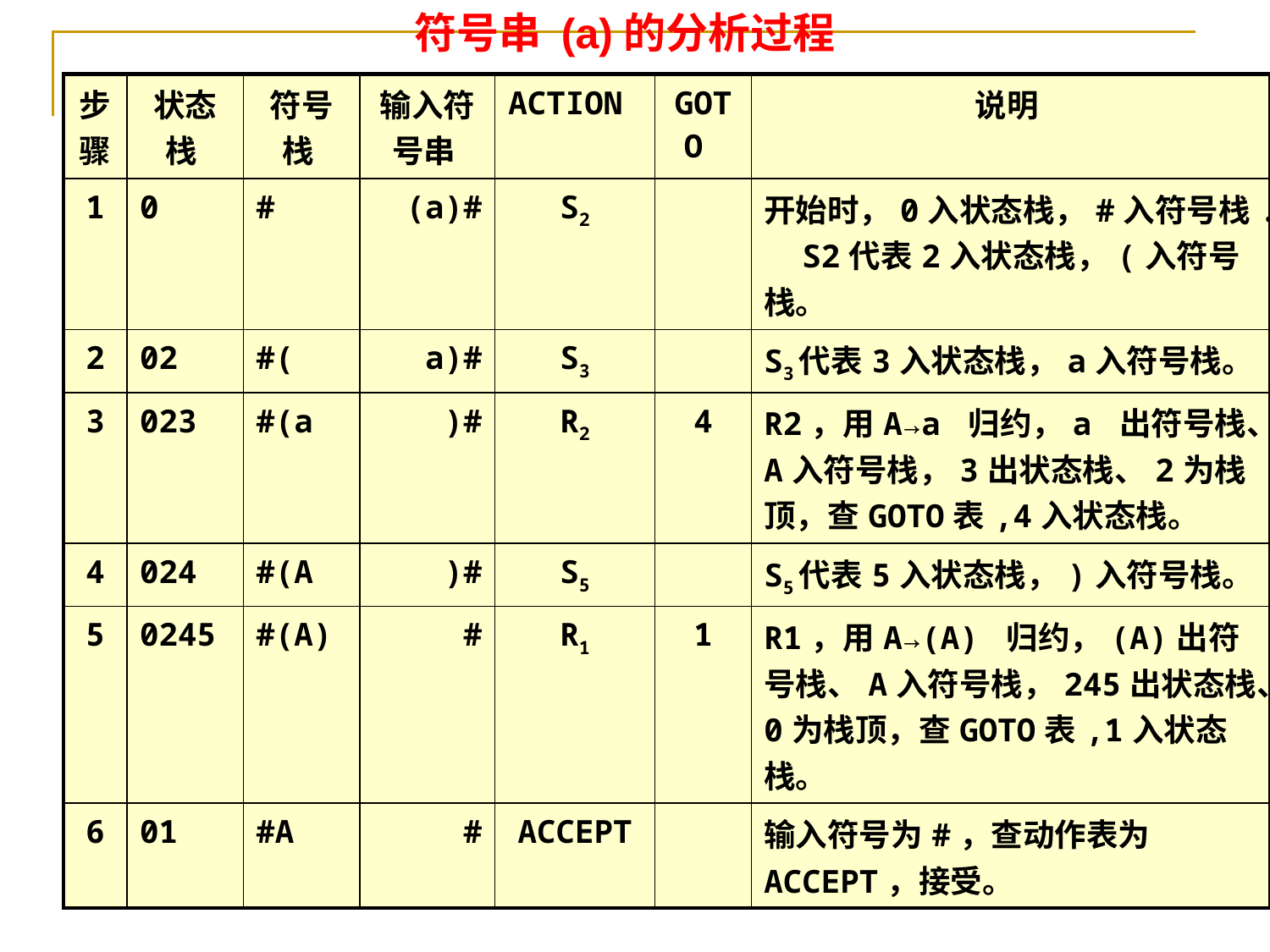

符号串 (a)的分析过程
| 步骤 | 状态栈 | 符号栈 | 输入符号串 | ACTION | GOTO | 说明 |
| --- | --- | --- | --- | --- | --- | --- |
| 1 | 0 | # | (a)# | S2 |  | 开始时，0入状态栈，#入符号栈. S2代表2入状态栈，(入符号栈。 |
| 2 | 02 | #( | a)# | S3 |  | S3代表3入状态栈，a入符号栈。 |
| 3 | 023 | #(a | )# | R2 | 4 | R2，用A→a 归约，a 出符号栈、A入符号栈，3出状态栈、2为栈顶，查GOTO表,4入状态栈。 |
| 4 | 024 | #(A | )# | S5 |  | S5代表5入状态栈，)入符号栈。 |
| 5 | 0245 | #(A) | # | R1 | 1 | R1，用A→(A) 归约，(A)出符号栈、A入符号栈，245出状态栈、0为栈顶，查GOTO表,1入状态栈。 |
| 6 | 01 | #A | # | ACCEPT |  | 输入符号为#，查动作表为ACCEPT，接受。 |
37